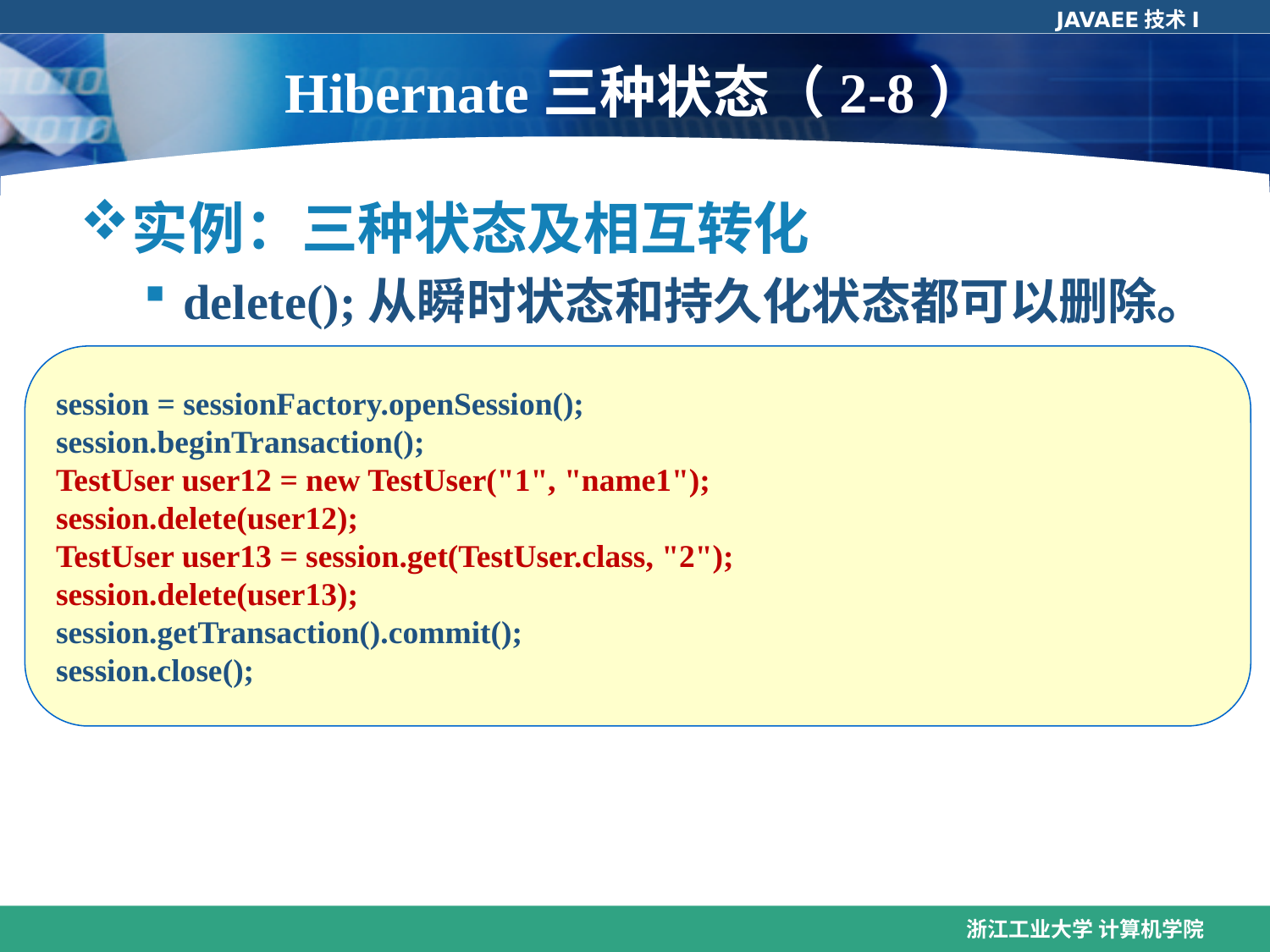

# Hibernate三种状态（2-8）
实例：三种状态及相互转化
delete();从瞬时状态和持久化状态都可以删除。
session = sessionFactory.openSession();
session.beginTransaction();
TestUser user12 = new TestUser("1", "name1");
session.delete(user12);
TestUser user13 = session.get(TestUser.class, "2");
session.delete(user13);
session.getTransaction().commit();
session.close();